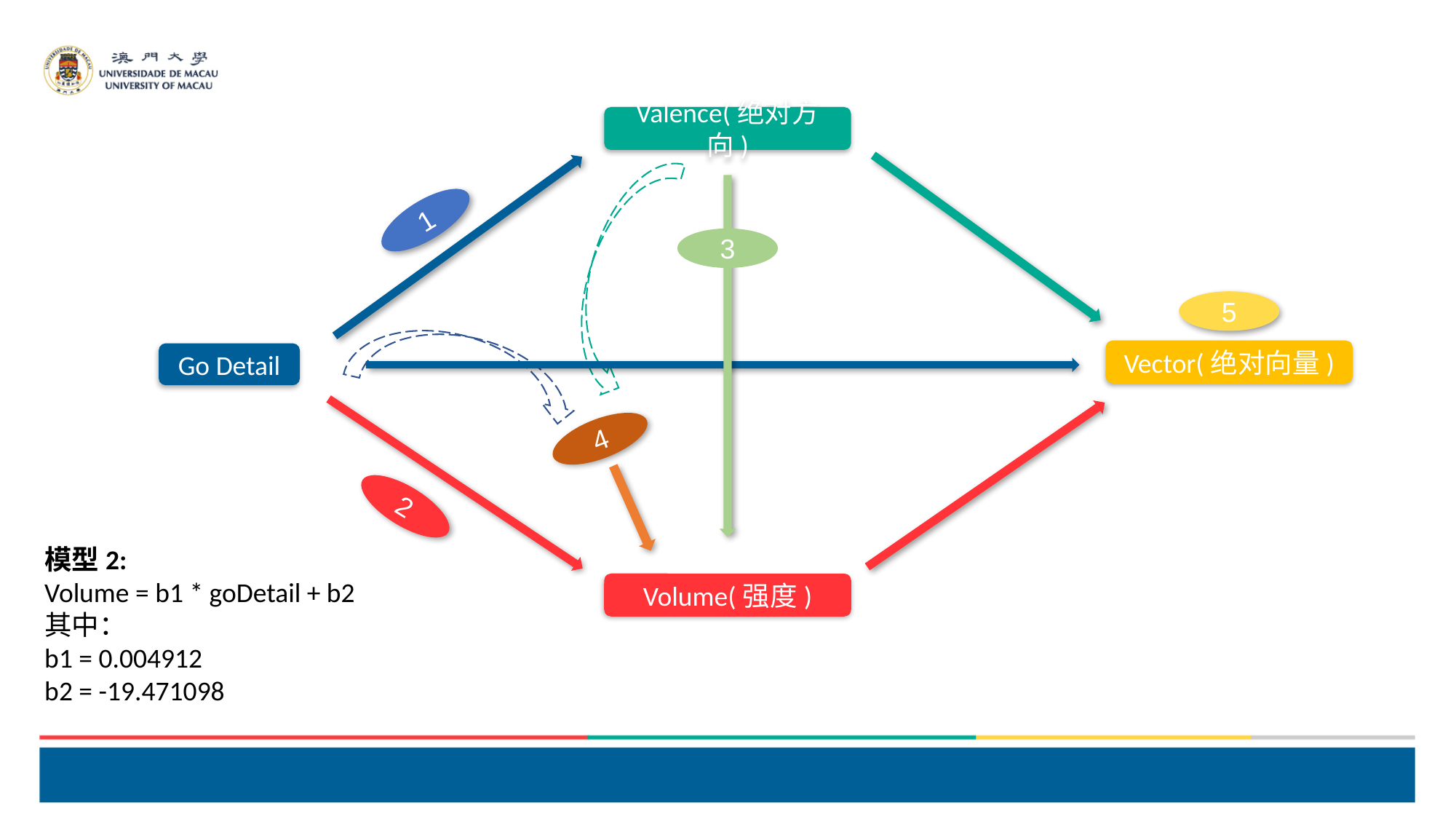

Valence(绝对方向)

1
3

5
Vector(绝对向量)
Go Detail

4

2
模型2:
Volume = b1 * goDetail + b2
其中：
b1 = 0.004912
b2 = -19.471098
Volume(强度)